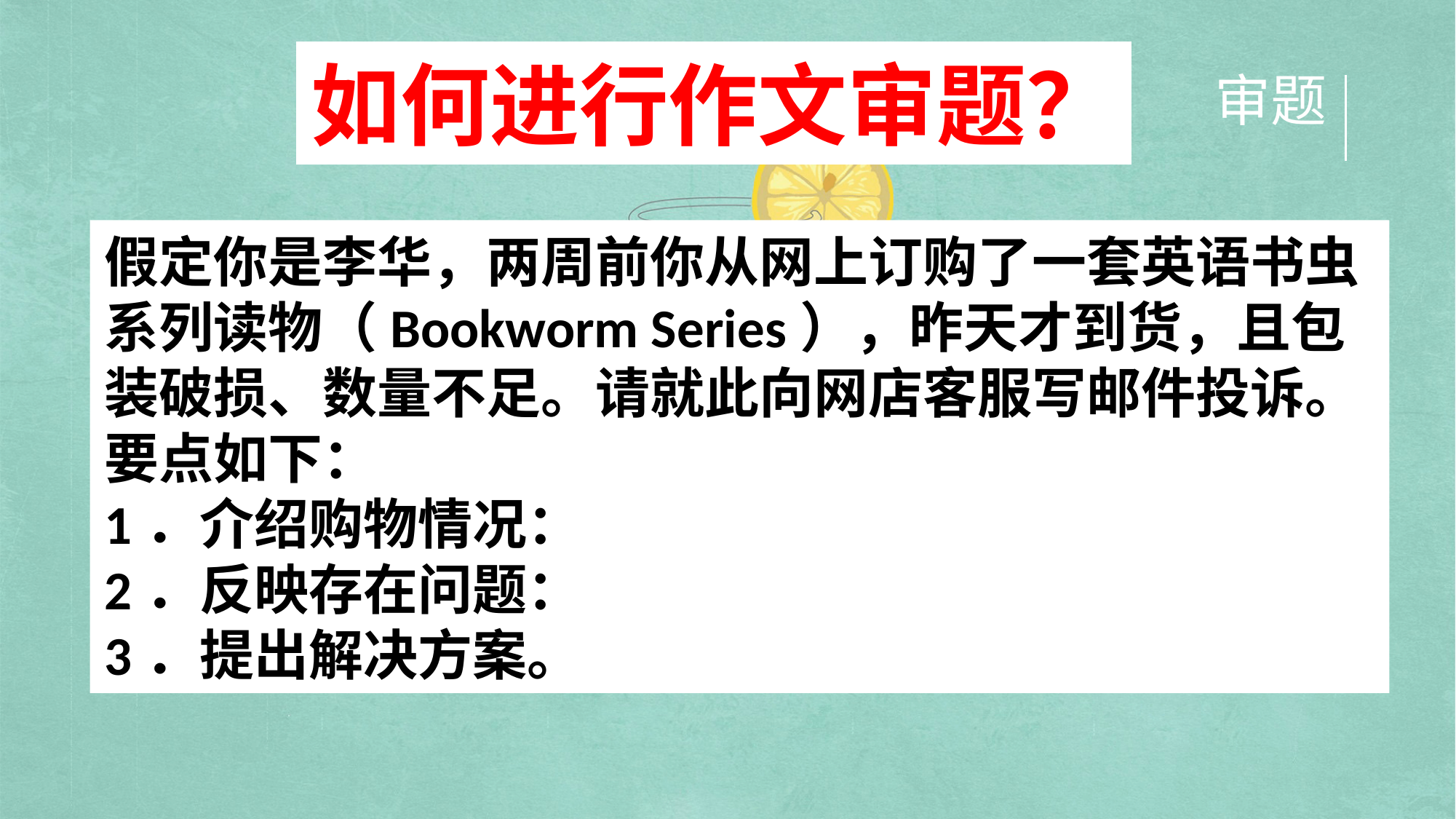

如何进行作文审题？
审题
假定你是李华，两周前你从网上订购了一套英语书虫系列读物（Bookworm Series），昨天才到货，且包装破损、数量不足。请就此向网店客服写邮件投诉。要点如下：
1．介绍购物情况：
2．反映存在问题：
3．提出解决方案。